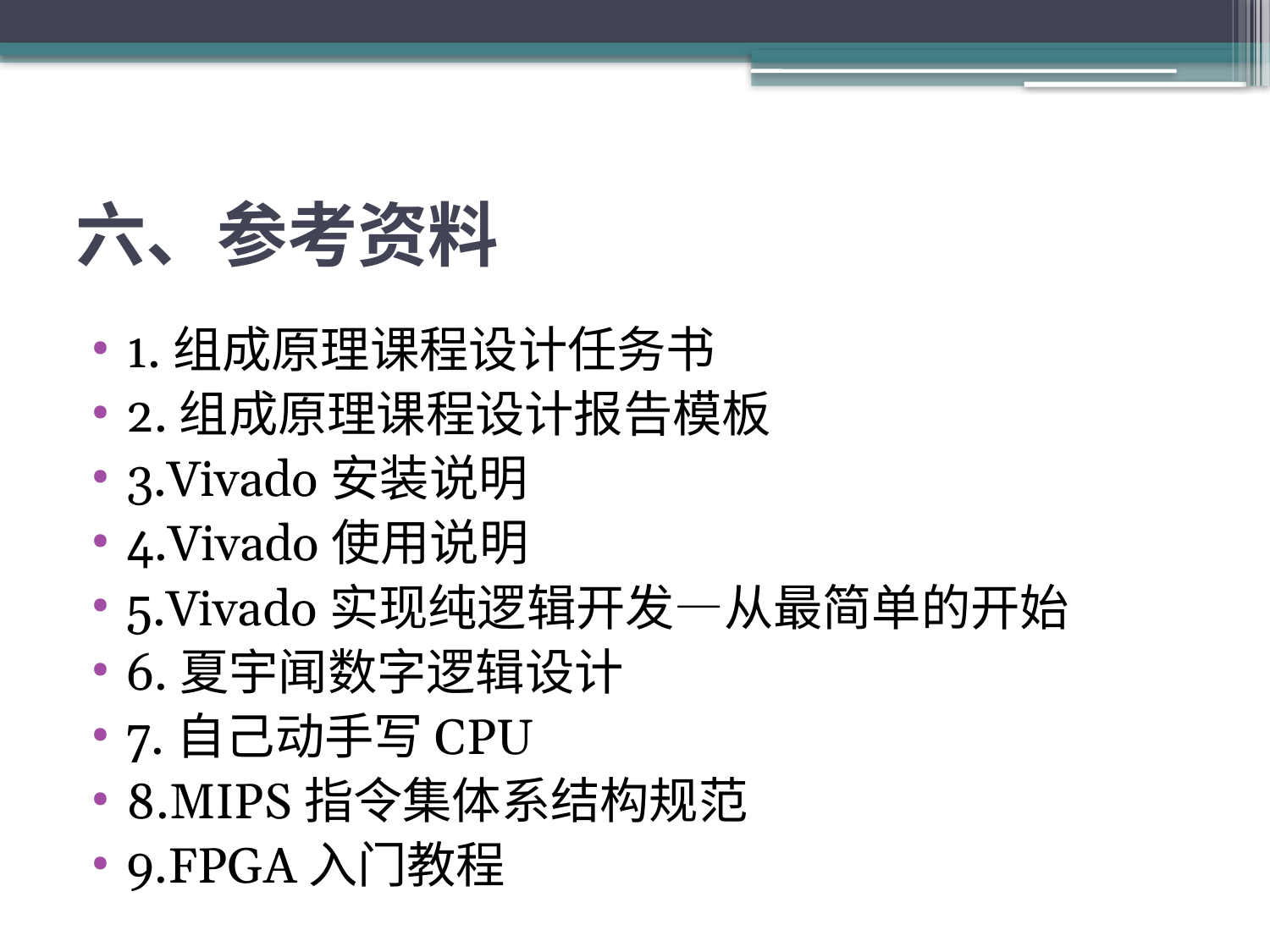

# 六、参考资料
1.组成原理课程设计任务书
2.组成原理课程设计报告模板
3.Vivado安装说明
4.Vivado使用说明
5.Vivado实现纯逻辑开发—从最简单的开始
6.夏宇闻数字逻辑设计
7.自己动手写CPU
8.MIPS指令集体系结构规范
9.FPGA入门教程